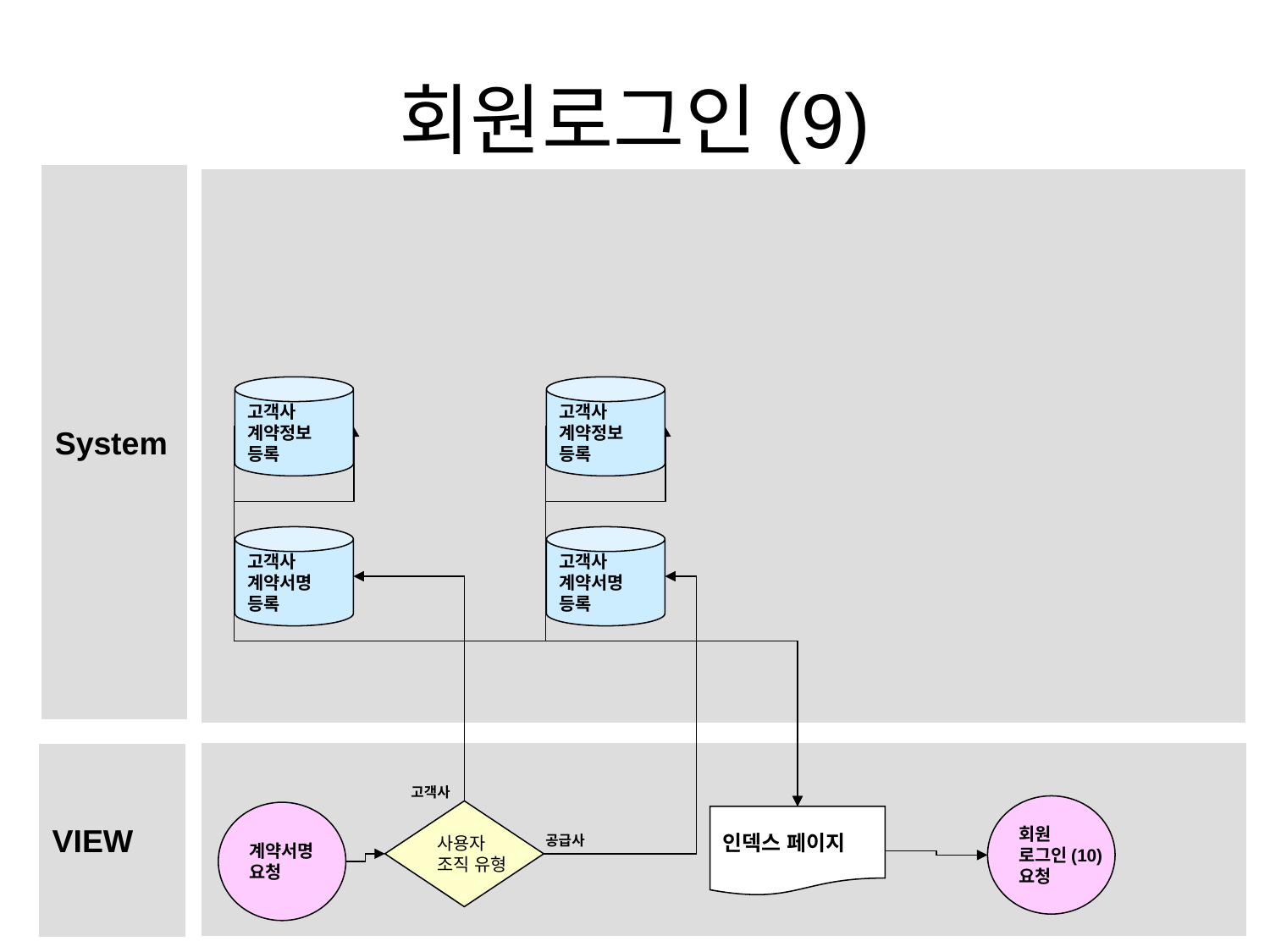

# 회원로그인(9)
System

고객사
계약정보
등록
고객사
계약정보
등록
고객사
계약서명
등록
고객사
계약서명
등록

VIEW
고객사
회원
로그인(10)
요청
사용자
조직 유형
계약서명
요청
인덱스 페이지
공급사